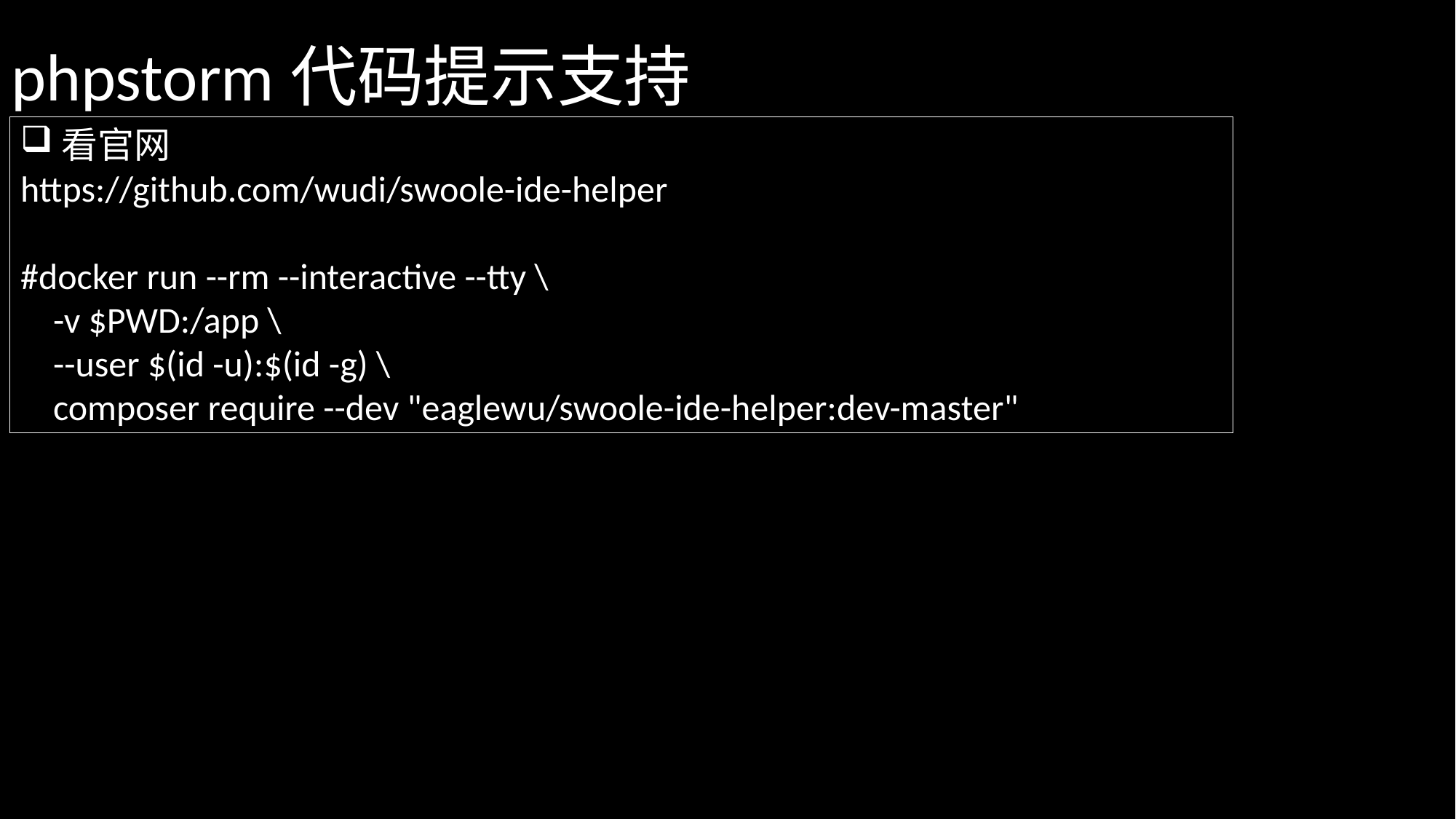

# phpstorm代码提示支持
看官网
https://github.com/wudi/swoole-ide-helper

#docker run --rm --interactive --tty \
    -v $PWD:/app \
    --user $(id -u):$(id -g) \
    composer require --dev "eaglewu/swoole-ide-helper:dev-master"